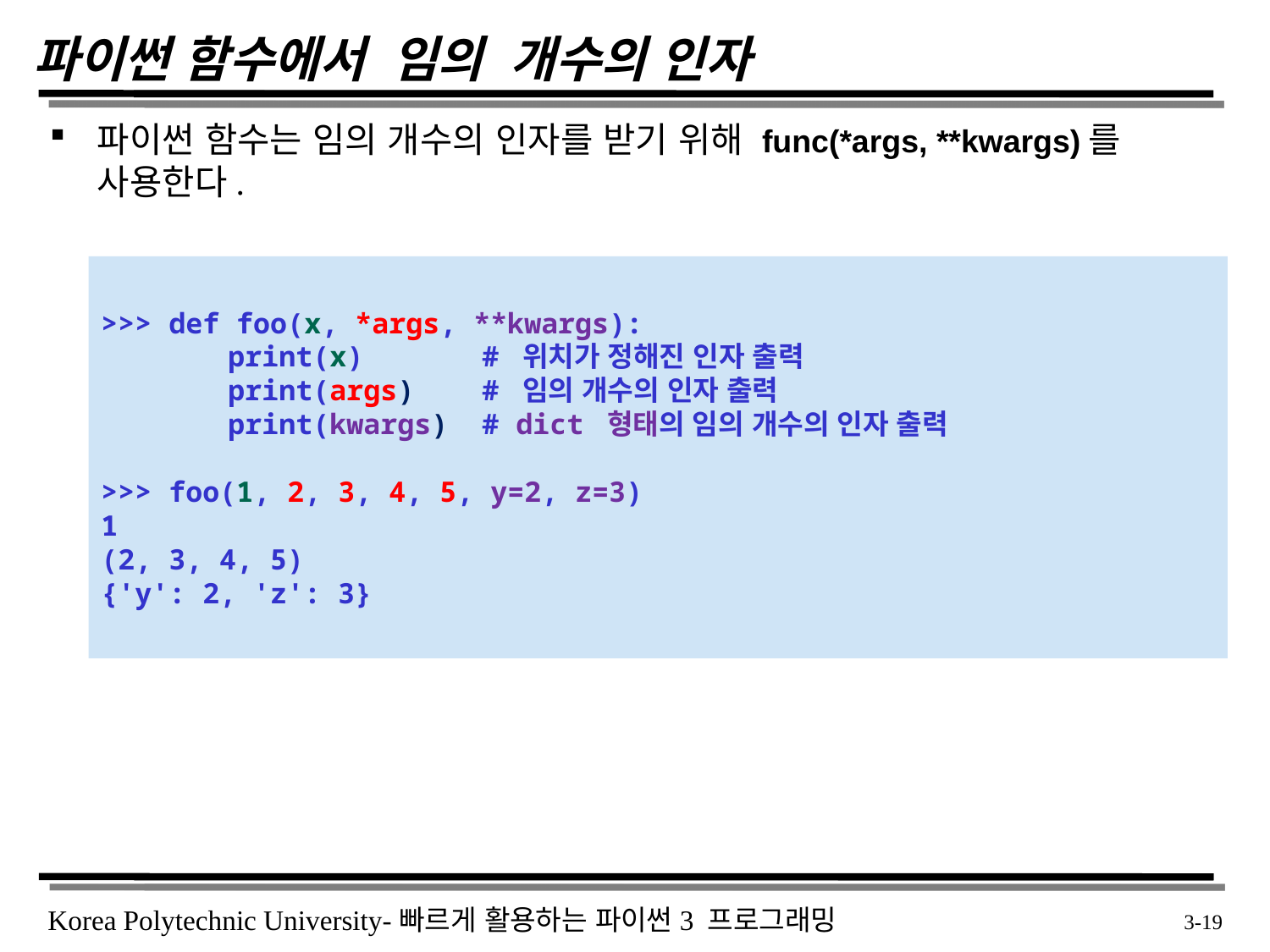

# 파이썬 함수에서  임의  개수의 인자
파이썬 함수는 임의 개수의 인자를 받기 위해 func(*args, **kwargs)를 사용한다.

>>> def foo(x, *args, **kwargs):
	print(x)	# 위치가 정해진 인자 출력
	print(args)	# 임의 개수의 인자 출력
	print(kwargs)	# dict 형태의 임의 개수의 인자 출력

>>> foo(1, 2, 3, 4, 5, y=2, z=3)
1
(2, 3, 4, 5)
{'y': 2, 'z': 3}
 3-19